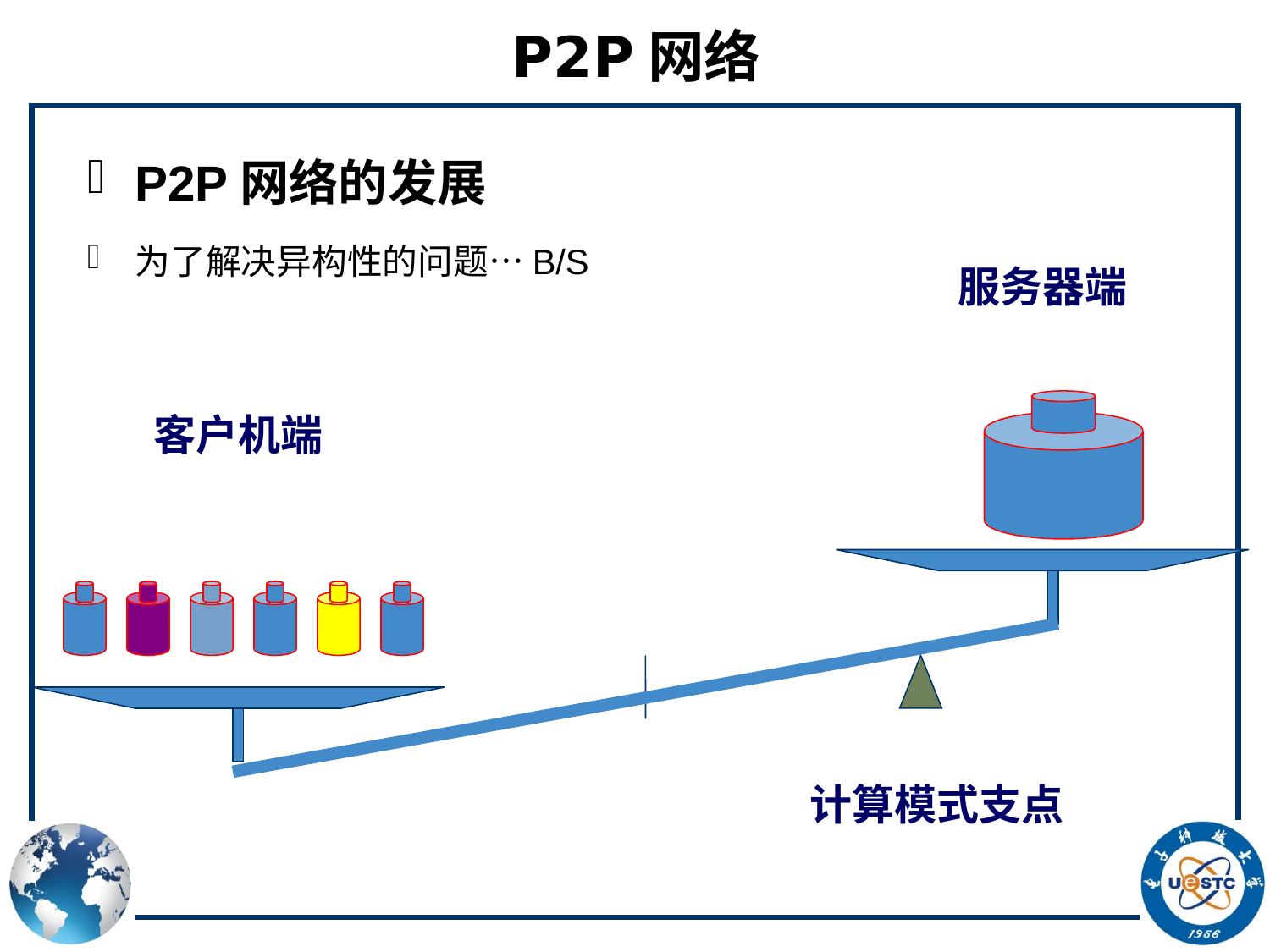

# P2P网络
P2P网络的发展
为了解决异构性的问题…B/S

服务器端
客户机端

计算模式支点